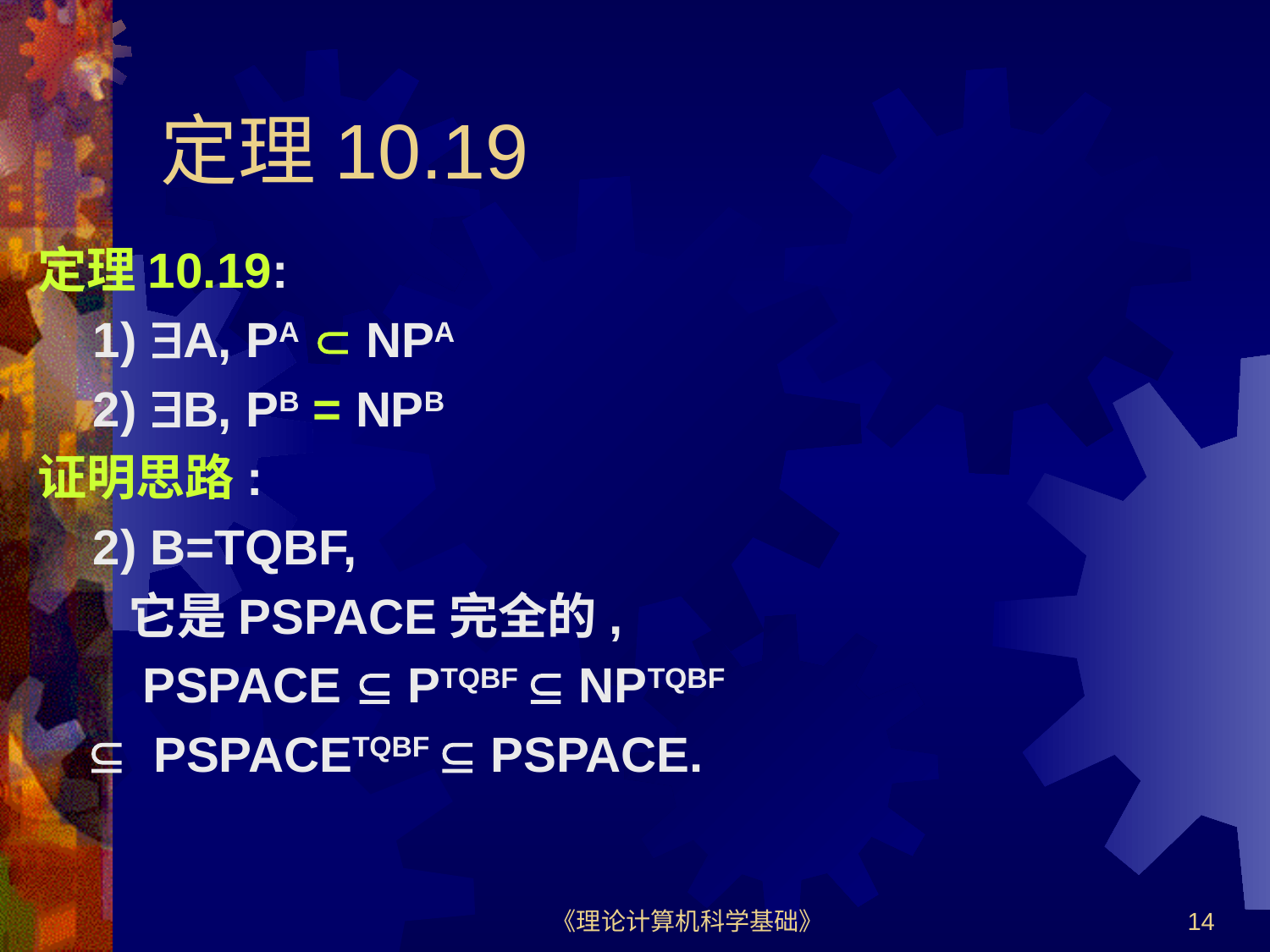

# 定理10.19
定理10.19:
    1) ∃A, PA ⊂ NPA
    2) ∃B, PB = NPB
证明思路:
    2) B=TQBF,
       它是PSPACE完全的,
   PSPACE ⊆ PTQBF ⊆ NPTQBF
   ⊆  PSPACETQBF ⊆ PSPACE.
《理论计算机科学基础》
14